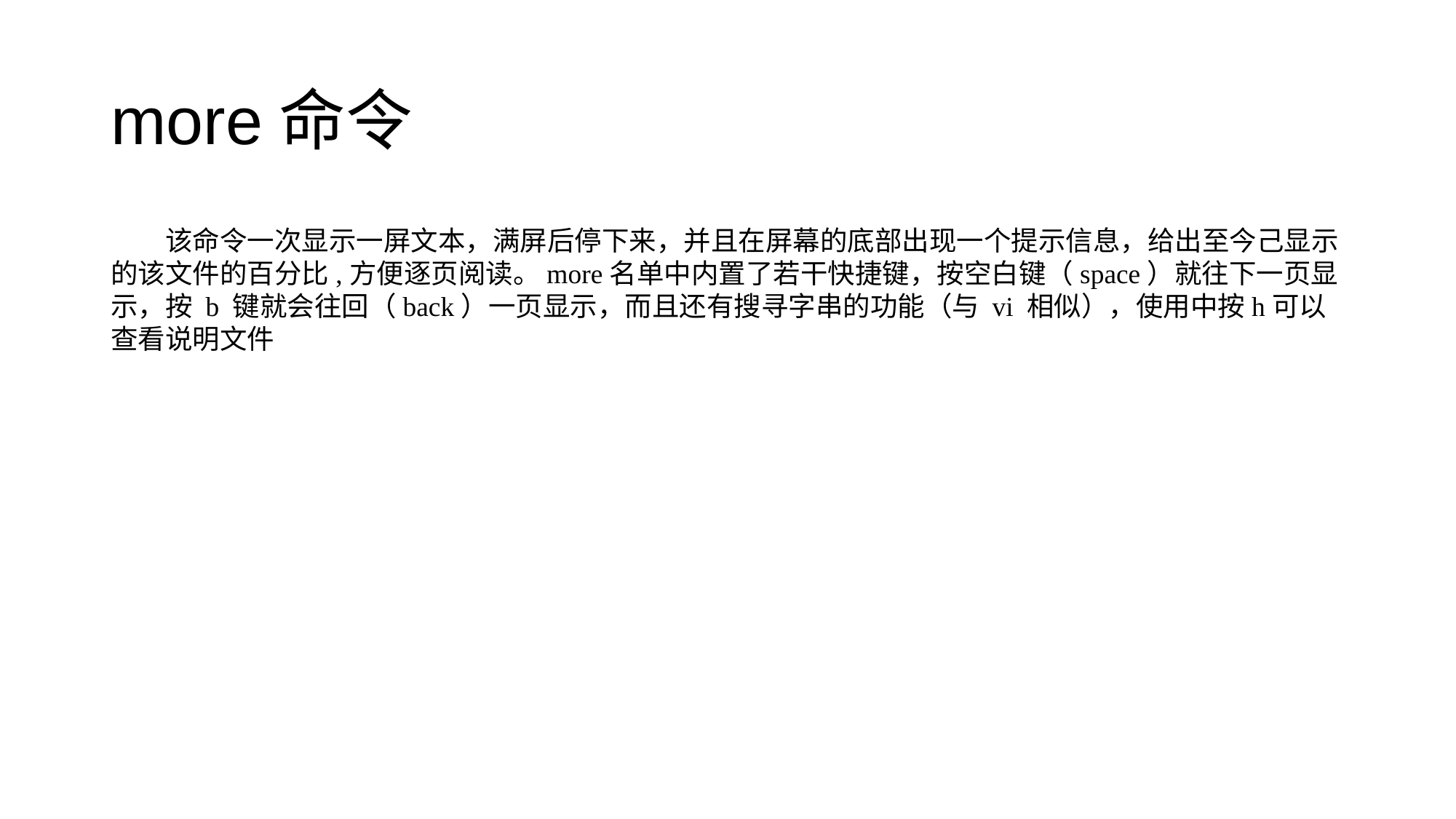

# more命令
该命令一次显示一屏文本，满屏后停下来，并且在屏幕的底部出现一个提示信息，给出至今己显示的该文件的百分比,方便逐页阅读。more名单中内置了若干快捷键，按空白键（space）就往下一页显示，按 b 键就会往回（back）一页显示，而且还有搜寻字串的功能（与 vi 相似），使用中按h可以查看说明文件